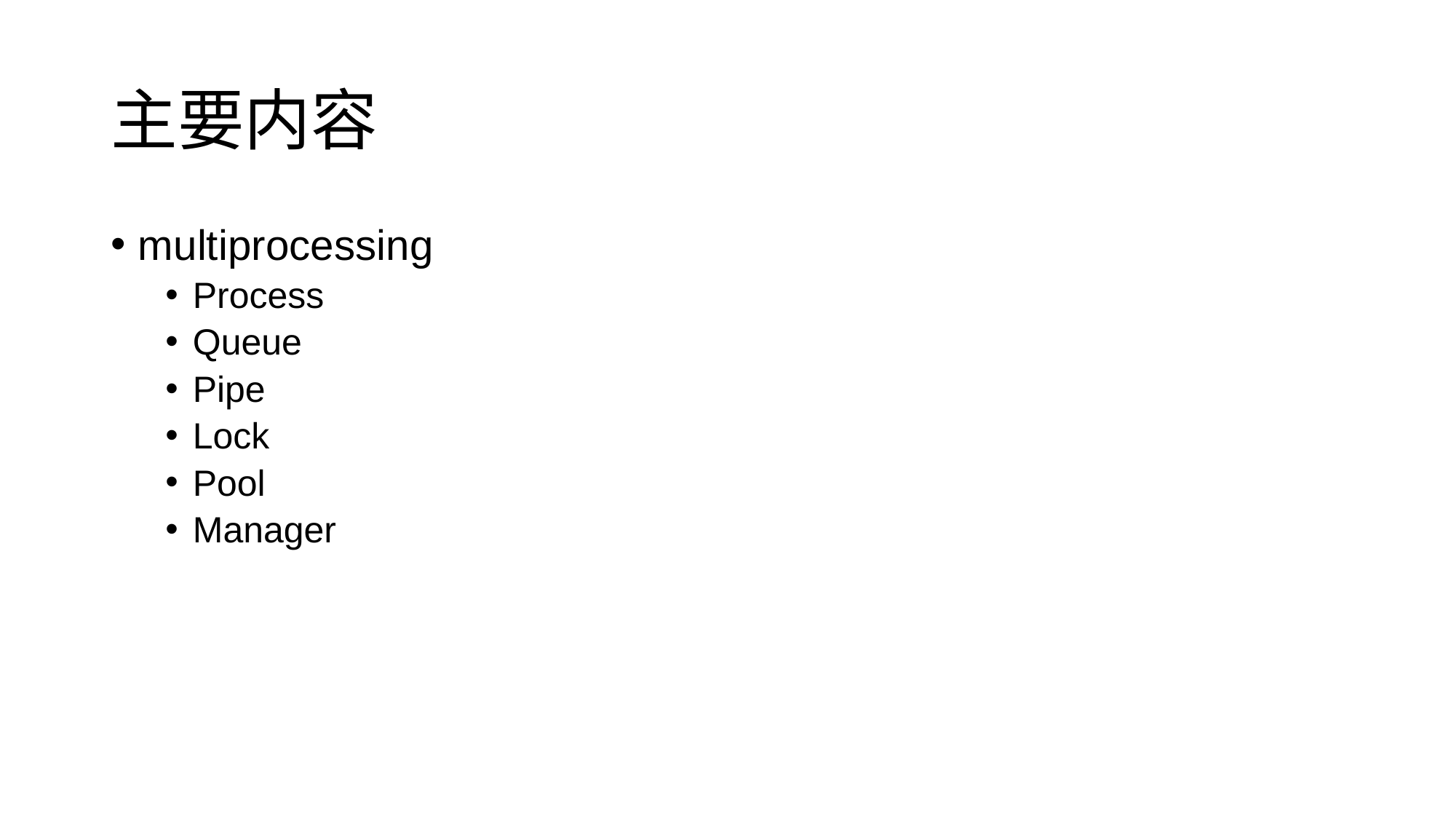

# 主要内容
multiprocessing
Process
Queue
Pipe
Lock
Pool
Manager